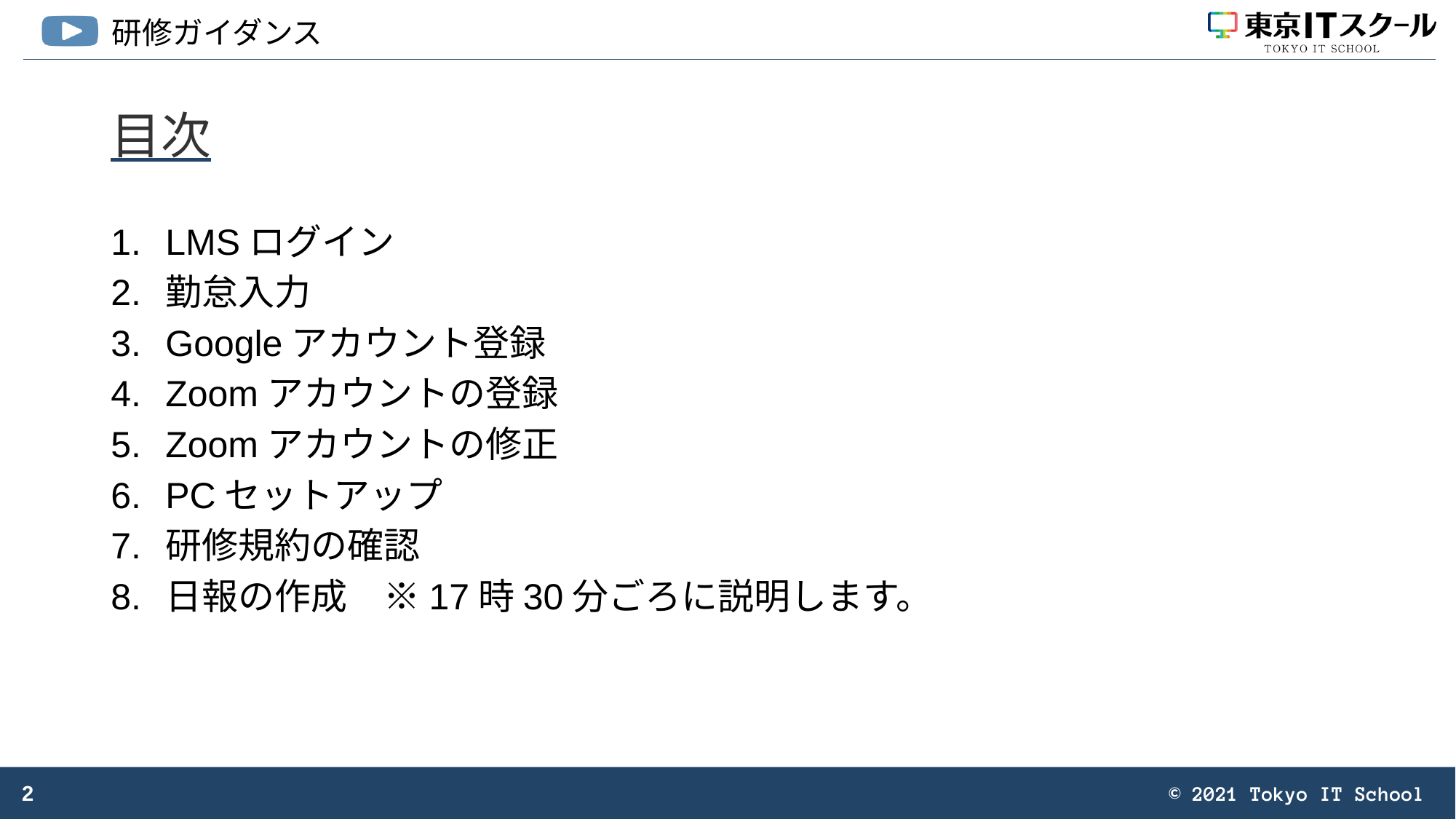

研修ガイダンス
# 目次
LMSログイン
勤怠入力
Googleアカウント登録
Zoomアカウントの登録
Zoomアカウントの修正
PCセットアップ
研修規約の確認
日報の作成　※17時30分ごろに説明します。
2